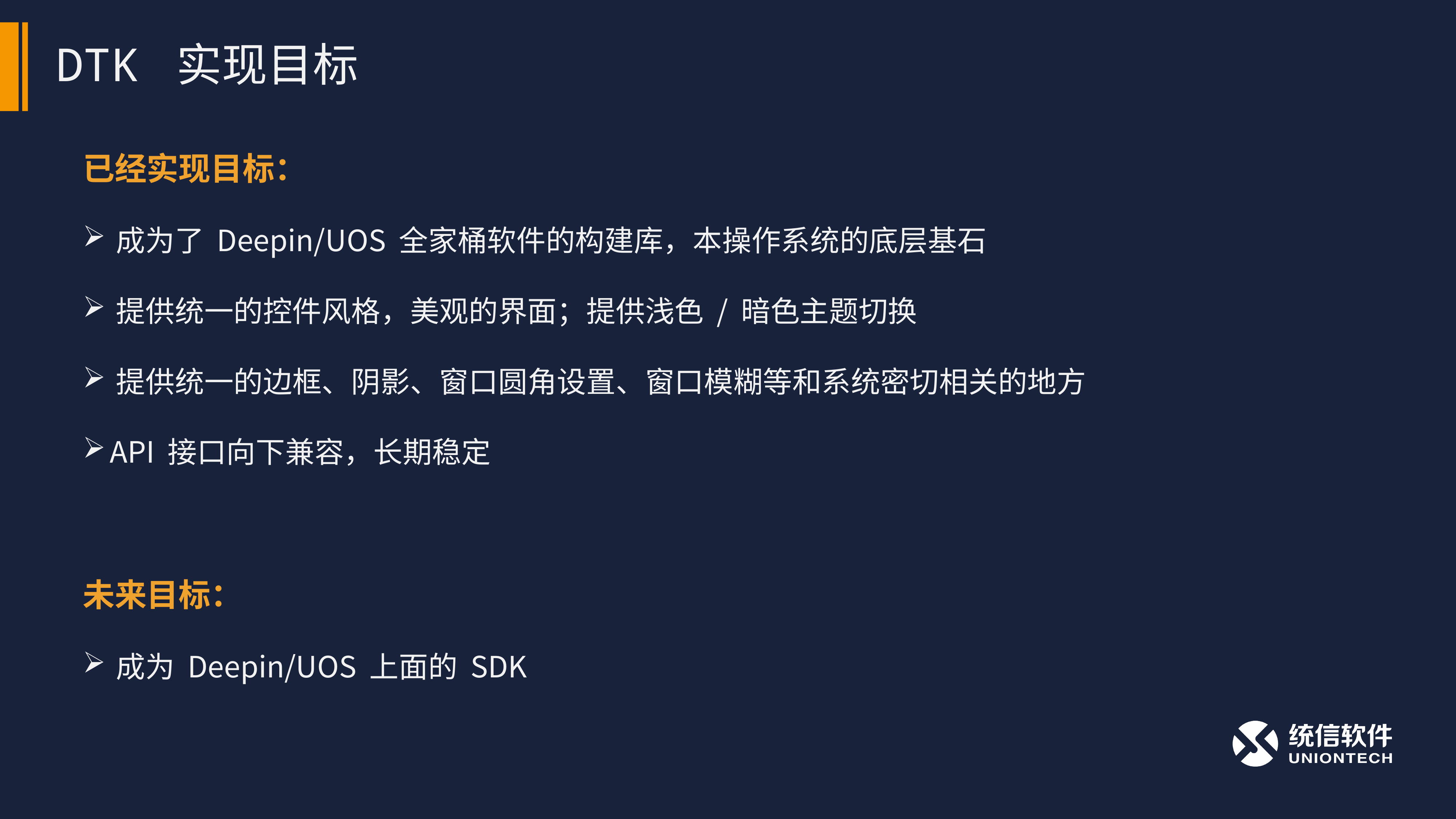

# DTK 实现目标
已经实现目标：

 成为了 Deepin/UOS 全家桶软件的构建库，本操作系统的底层基石

 提供统一的控件风格，美观的界面；提供浅色 / 暗色主题切换

 提供统一的边框、阴影、窗口圆角设置、窗口模糊等和系统密切相关的地方

 API 接口向下兼容，长期稳定

未来目标：

 成为 Deepin/UOS 上面的 SDK